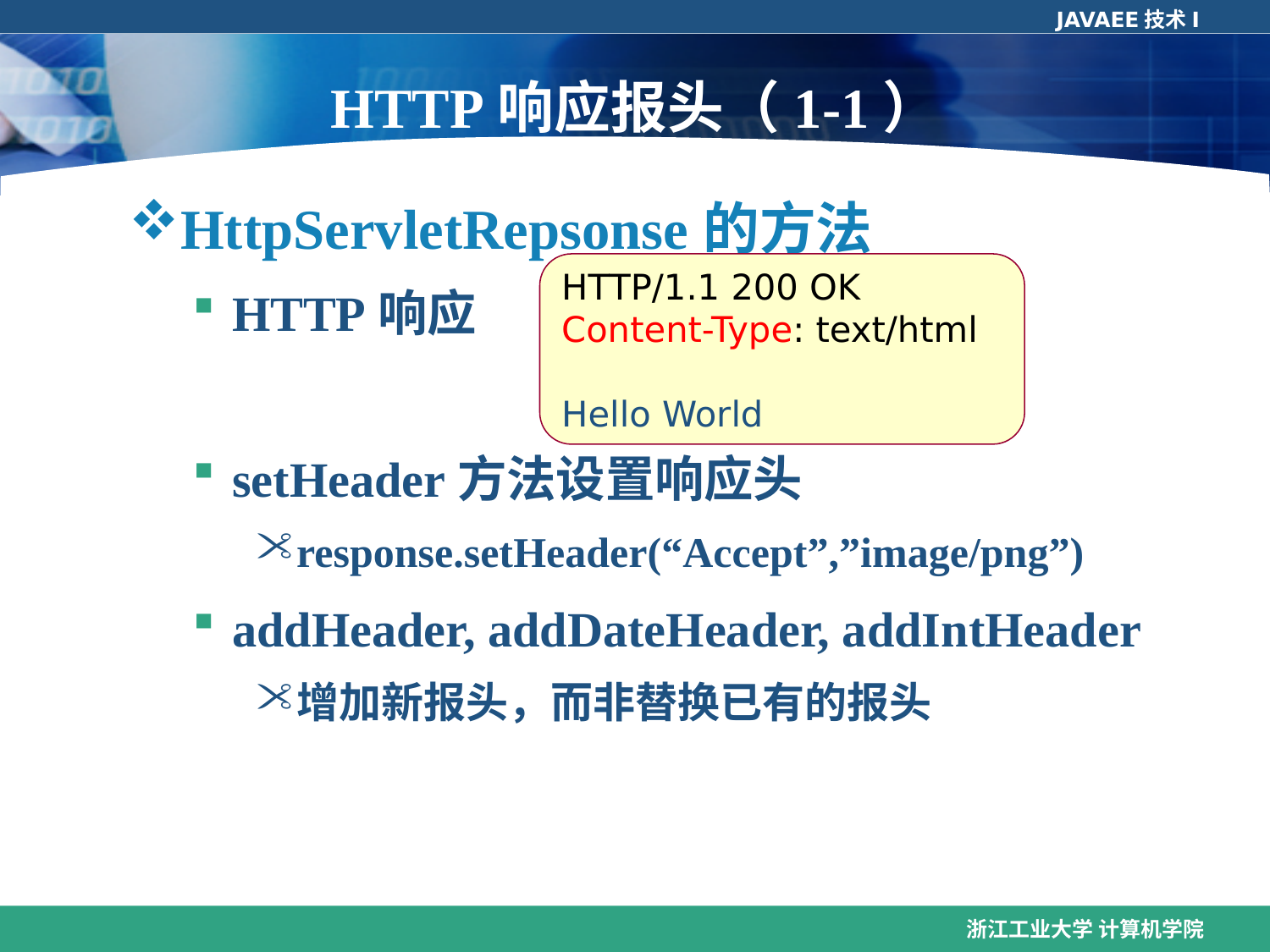

HTTP响应报头（1-1）
HttpServletRepsonse的方法
HTTP响应

setHeader方法设置响应头
response.setHeader(“Accept”,”image/png”)
addHeader, addDateHeader, addIntHeader
增加新报头，而非替换已有的报头
HTTP/1.1 200 OK
Content-Type: text/html

Hello World